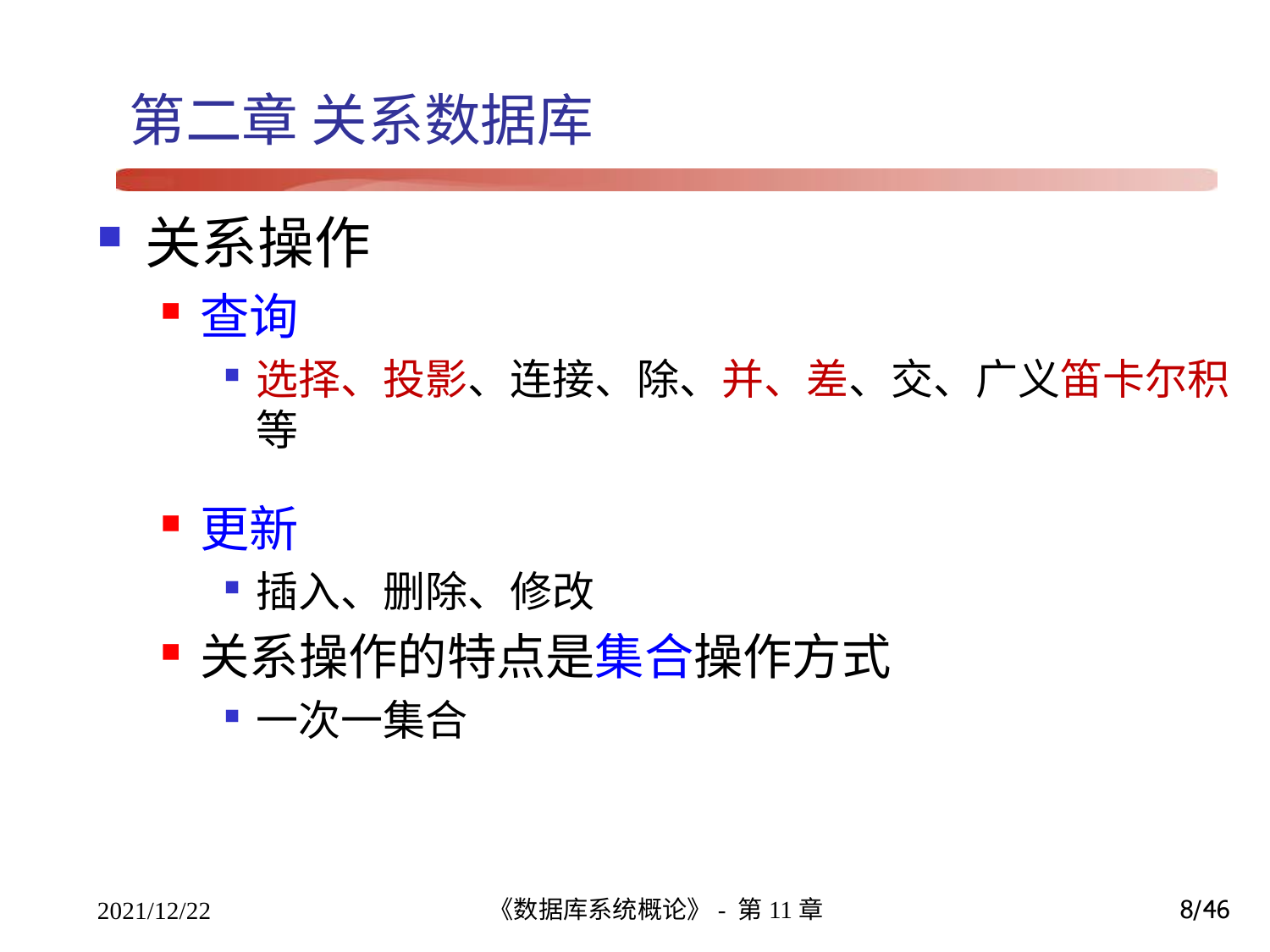

# 第二章 关系数据库
关系操作
查询
选择、投影、连接、除、并、差、交、广义笛卡尔积等

更新
插入、删除、修改
关系操作的特点是集合操作方式
一次一集合

《数据库系统概论》- 第11章
8/46
2021/12/22